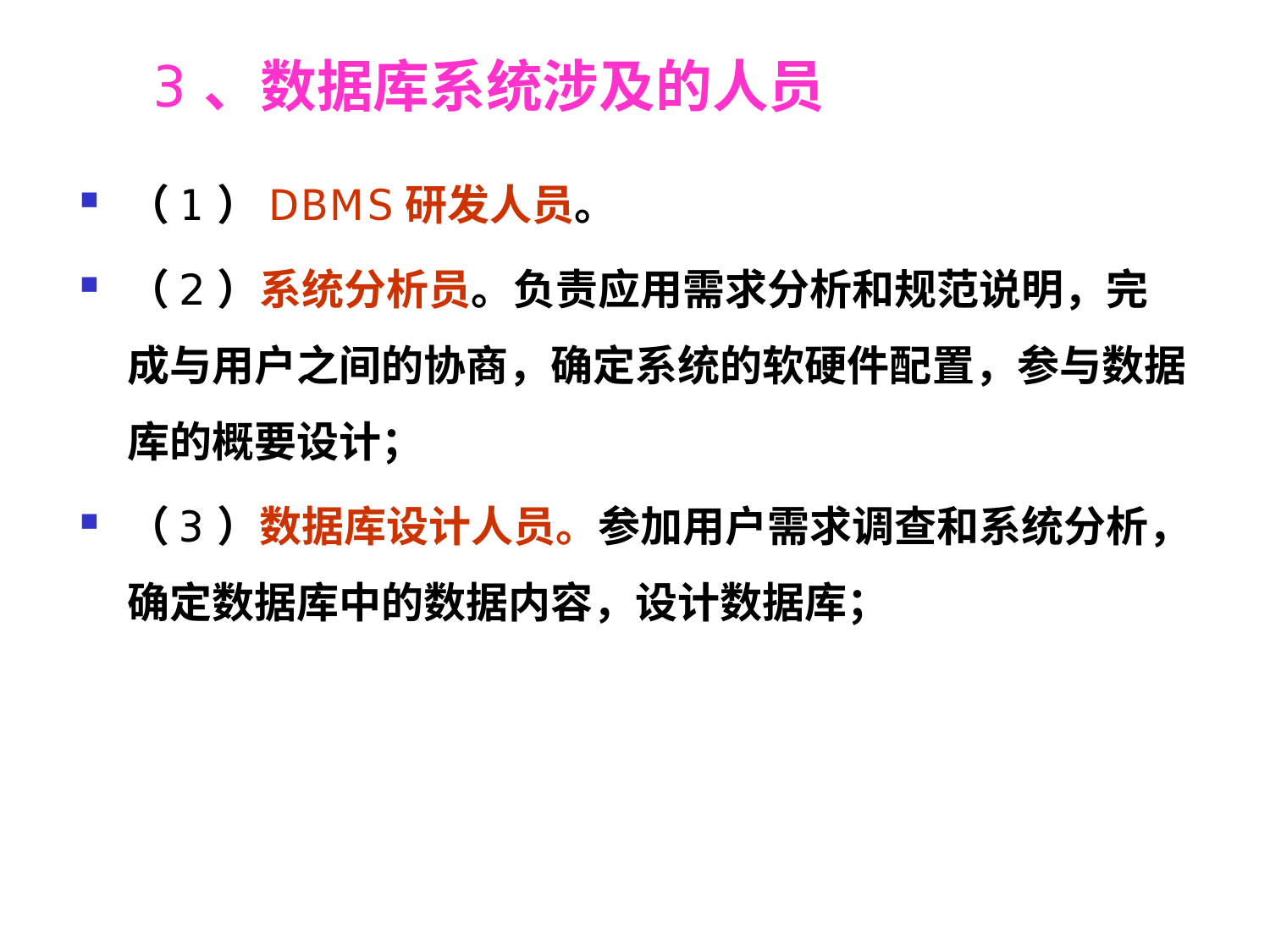

3、数据库系统涉及的人员
（1）DBMS研发人员。
（2）系统分析员。负责应用需求分析和规范说明，完成与用户之间的协商，确定系统的软硬件配置，参与数据库的概要设计；
（3）数据库设计人员。参加用户需求调查和系统分析，确定数据库中的数据内容，设计数据库；